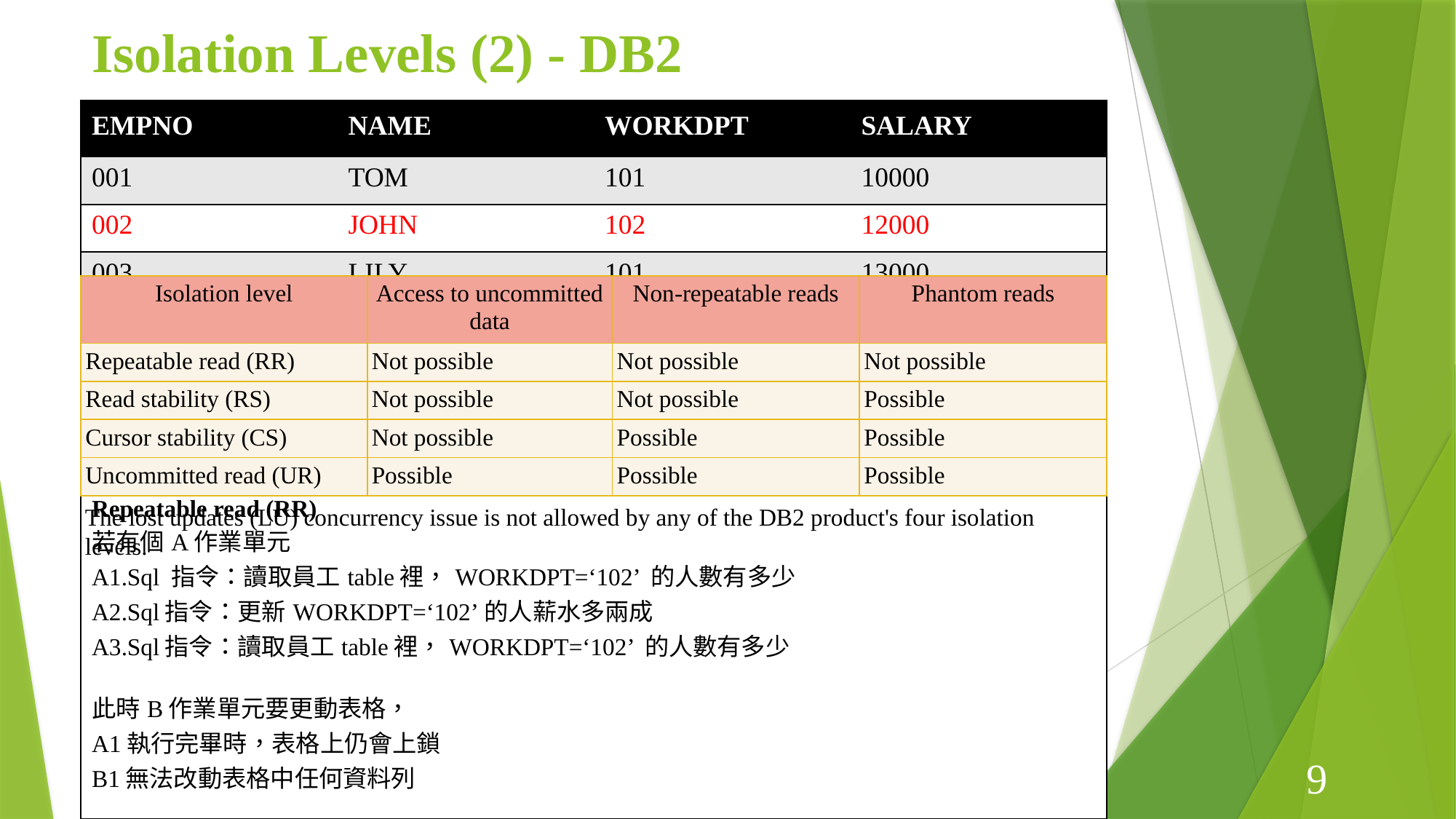

# Isolation Levels (2) - DB2
| EMPNO | NAME | WORKDPT | SALARY |
| --- | --- | --- | --- |
| 001 | TOM | 101 | 10000 |
| 002 | JOHN | 102 | 12000 |
| 003 | LILY | 101 | 13000 |
| 004 | ROSE | 103 | 14000 |
| 005 | MARY | 102 | 15000 |
| 006 | WANG | 102 | 16000 |
| 007 | LIN | 103 | 17000 |
| Cursor stability (CS) 若有個A作業單元 A1.Sql 指令：讀取員工table裡，WORKDPT=‘102’ 的人數有多少 A2.Sql指令：更新WORKDPT=‘102’的人薪水多兩成 A3.Sql指令：讀取員工table裡，WORKDPT=‘102’ 的人數有多少 此時B作業單元可以？ A1執行完畢時，表格上的鎖會釋放 B1可以更改表格中任何資料列 可能會造成： Non-repeatable reads, Phantom reads |  |  |  |
| EMPNO | NAME | WORKDPT | SALARY |
| --- | --- | --- | --- |
| 001 | TOM | 101 | 10000 |
| 002 | JOHN | 102 | 12000 |
| 003 | LILY | 101 | 13000 |
| 004 | ROSE | 103 | 14000 |
| 005 | MARY | 102 | 15000 |
| 006 | WANG | 102 | 16000 |
| 007 | LIN | 103 | 17000 |
| Read stability (RS) 若有個A作業單元 A1.Sql 指令：讀取員工table裡，WORKDPT=‘102’ 的人數有多少 A2.Sql指令：更新WORKDPT=‘102’的人薪水多兩成 A3.Sql指令：讀取員工table裡，WORKDPT=‘102’ 的人數有多少 此時B作業單元可以？ A1執行完畢時，002, 005, 006仍會上鎖 B1可以將004的更新 B1無法將002, 005, 006的資料更新 可能會造成： Phantom reads |  |  |  |
| EMPNO | NAME | WORKDPT | SALARY |
| --- | --- | --- | --- |
| 001 | TOM | 101 | 10000 |
| 002 | JOHN | 102 | 12000 |
| 003 | LILY | 101 | 13000 |
| 004 | ROSE | 103 | 14000 |
| 005 | MARY | 102 | 15000 |
| 006 | WANG | 102 | 16000 |
| 007 | LIN | 103 | 17000 |
| Repeatable read (RR) 若有個A作業單元 A1.Sql 指令：讀取員工table裡，WORKDPT=‘102’ 的人數有多少 A2.Sql指令：更新WORKDPT=‘102’的人薪水多兩成 A3.Sql指令：讀取員工table裡，WORKDPT=‘102’ 的人數有多少 此時B作業單元要更動表格， A1執行完畢時，表格上仍會上鎖 B1無法改動表格中任何資料列 |  |  |  |
Uncommitted read (UR)
沒有提交的資料，仍可以讀取更新的數據
Cursor stability (CS)
Default level
一個作業單元正在讀取的那一行加鎖，保證正在處理的資料行不會被其他交易所改變
交易讀取的資料是已確認的資料
Read stability (RS)
只有符合條件的資料會加鎖，直到被commit or rollback才釋放
但若另一個B作業單元對A作業單元不滿足的條件可以更新或插入紀錄，A再查詢時，結果可能不同。
其他人可以查詢A作業單元滿足條件鎖定的紀錄，但不可更新。
Repeatable read (RR)
在同一筆交易中，前面讀取的資料與後面讀取的資料會完全一致。
一個A作業單元所有資料行都加鎖，直到被commit or rollback才釋放
若另一個B作業單元要更新或插入紀錄，會被檔住等A釋放
可保持結果A作業單元結果一致。

| Isolation level | Access to uncommitted data | Non-repeatable reads | Phantom reads |
| --- | --- | --- | --- |
| Repeatable read (RR) | Not possible | Not possible | Not possible |
| Read stability (RS) | Not possible | Not possible | Possible |
| Cursor stability (CS) | Not possible | Possible | Possible |
| Uncommitted read (UR) | Possible | Possible | Possible |
The lost updates (LU) concurrency issue is not allowed by any of the DB2 product's four isolation levels.
9